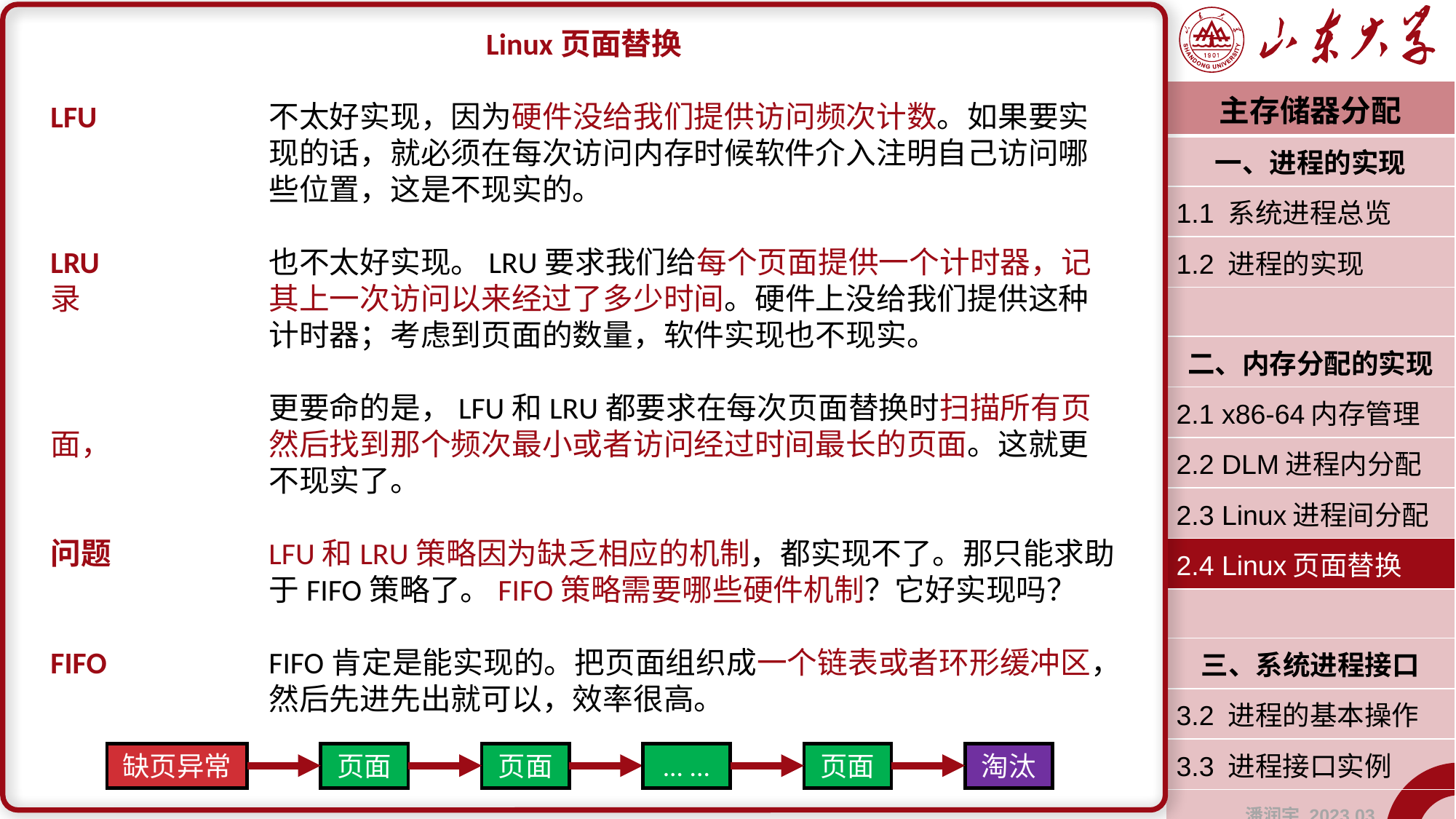

Linux页面替换

LFU		不太好实现，因为硬件没给我们提供访问频次计数。如果要实		现的话，就必须在每次访问内存时候软件介入注明自己访问哪		些位置，这是不现实的。

LRU		也不太好实现。LRU要求我们给每个页面提供一个计时器，记录		其上一次访问以来经过了多少时间。硬件上没给我们提供这种		计时器；考虑到页面的数量，软件实现也不现实。

		更要命的是，LFU和LRU都要求在每次页面替换时扫描所有页面，		然后找到那个频次最小或者访问经过时间最长的页面。这就更		不现实了。

问题		LFU和LRU策略因为缺乏相应的机制，都实现不了。那只能求助		于FIFO策略了。FIFO策略需要哪些硬件机制？它好实现吗？

FIFO		FIFO肯定是能实现的。把页面组织成一个链表或者环形缓冲区，		然后先进先出就可以，效率很高。
| 主存储器分配 |
| --- |
| 一、进程的实现 |
| 1.1 系统进程总览 |
| 1.2 进程的实现 |
|  |
| 二、内存分配的实现 |
| 2.1 x86-64内存管理 |
| 2.2 DLM进程内分配 |
| 2.3 Linux进程间分配 |
| 2.4 Linux页面替换 |
|  |
| 三、系统进程接口 |
| 3.2 进程的基本操作 |
| 3.3 进程接口实例 |
| 潘润宇 2023.03 |
缺页异常
页面
页面
... ...
页面
淘汰